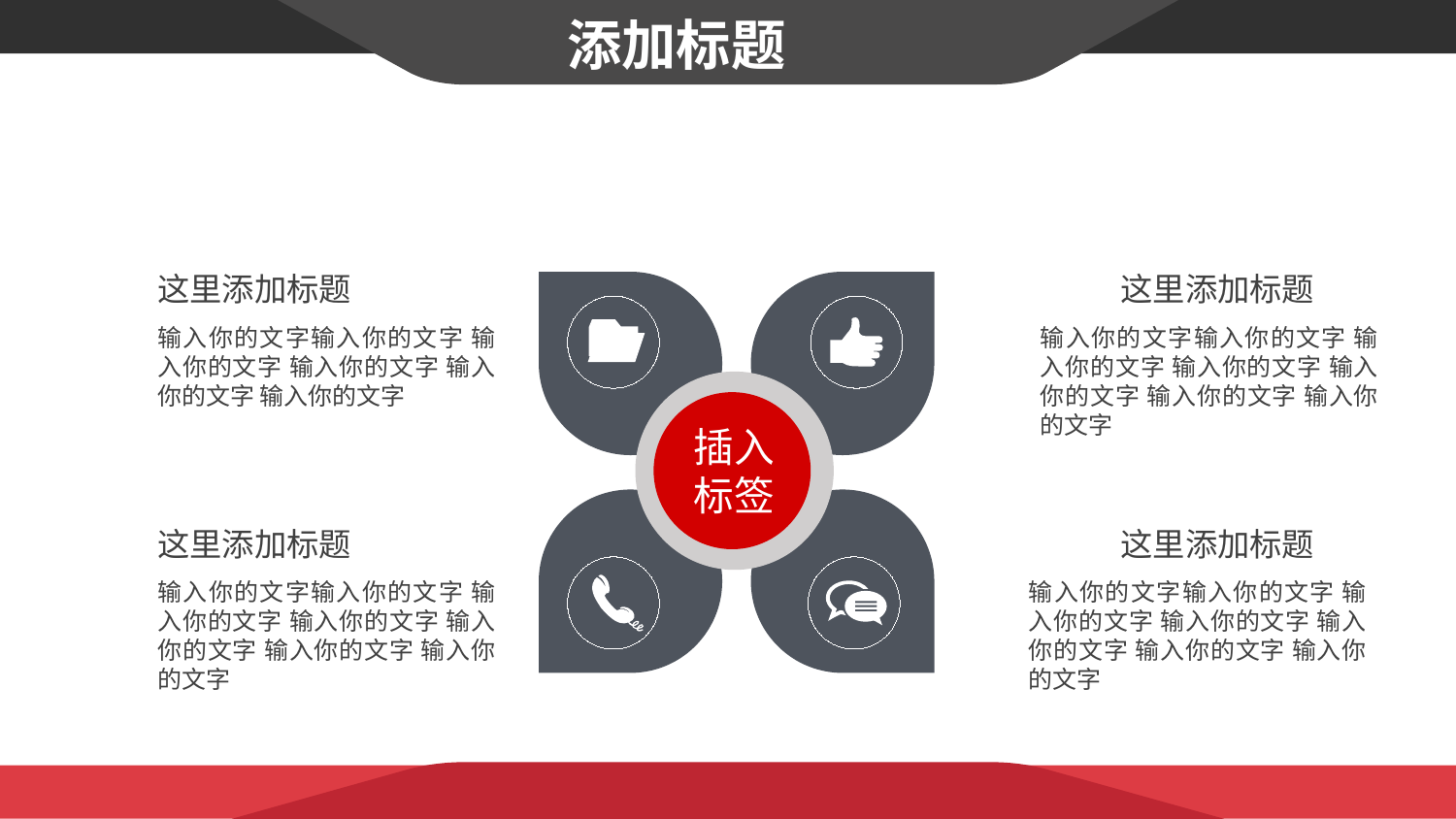

添加标题
这里添加标题
这里添加标题

输入你的文字输入你的文字 输入你的文字 输入你的文字 输入你的文字 输入你的文字
输入你的文字输入你的文字 输入你的文字 输入你的文字 输入你的文字 输入你的文字 输入你的文字
插入
标签
这里添加标题
这里添加标题

输入你的文字输入你的文字 输入你的文字 输入你的文字 输入你的文字 输入你的文字 输入你的文字
输入你的文字输入你的文字 输入你的文字 输入你的文字 输入你的文字 输入你的文字 输入你的文字